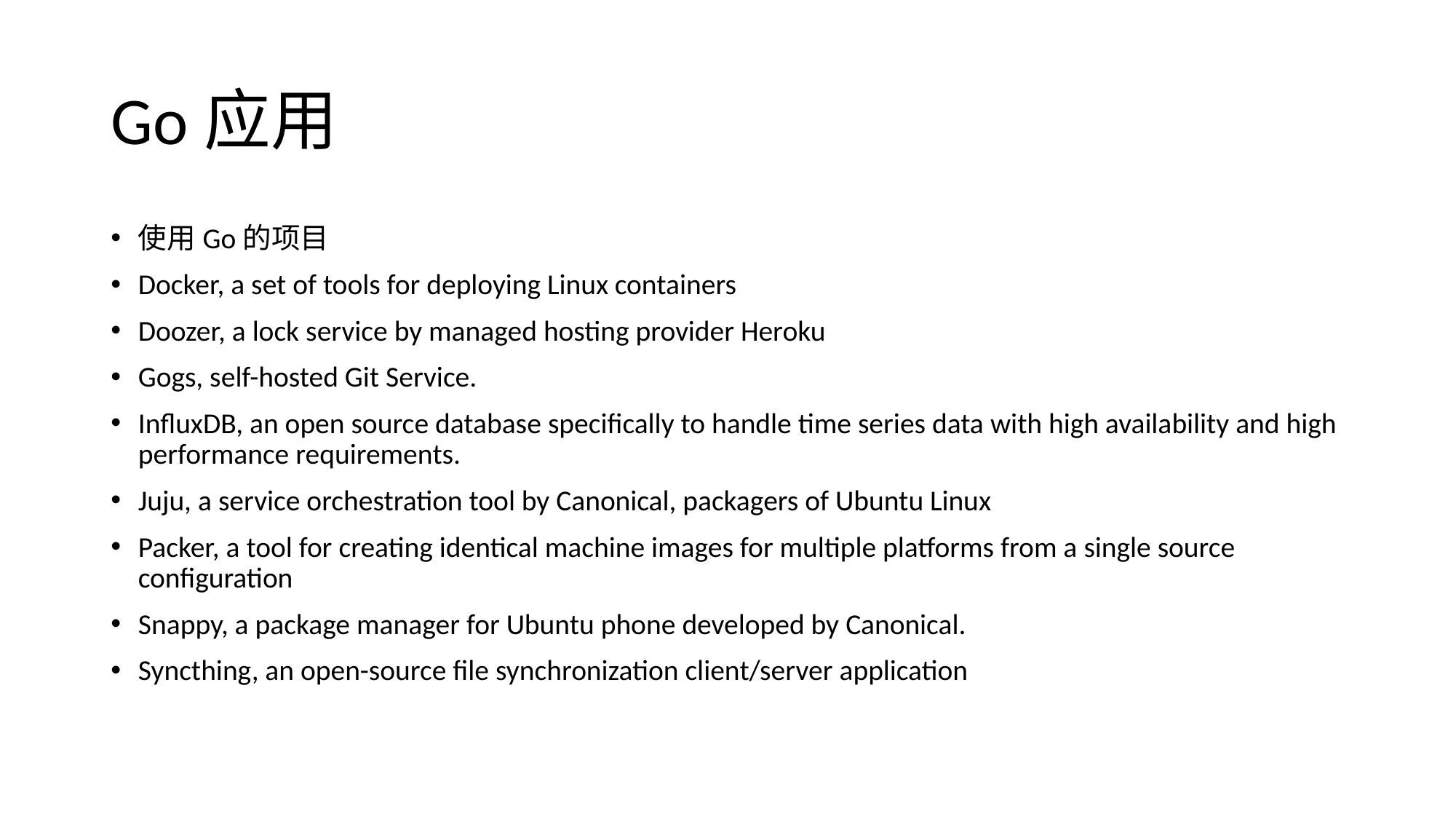

# Go应用
使用Go的项目
Docker, a set of tools for deploying Linux containers
Doozer, a lock service by managed hosting provider Heroku
Gogs, self-hosted Git Service.
InfluxDB, an open source database specifically to handle time series data with high availability and high performance requirements.
Juju, a service orchestration tool by Canonical, packagers of Ubuntu Linux
Packer, a tool for creating identical machine images for multiple platforms from a single source configuration
Snappy, a package manager for Ubuntu phone developed by Canonical.
Syncthing, an open-source file synchronization client/server application